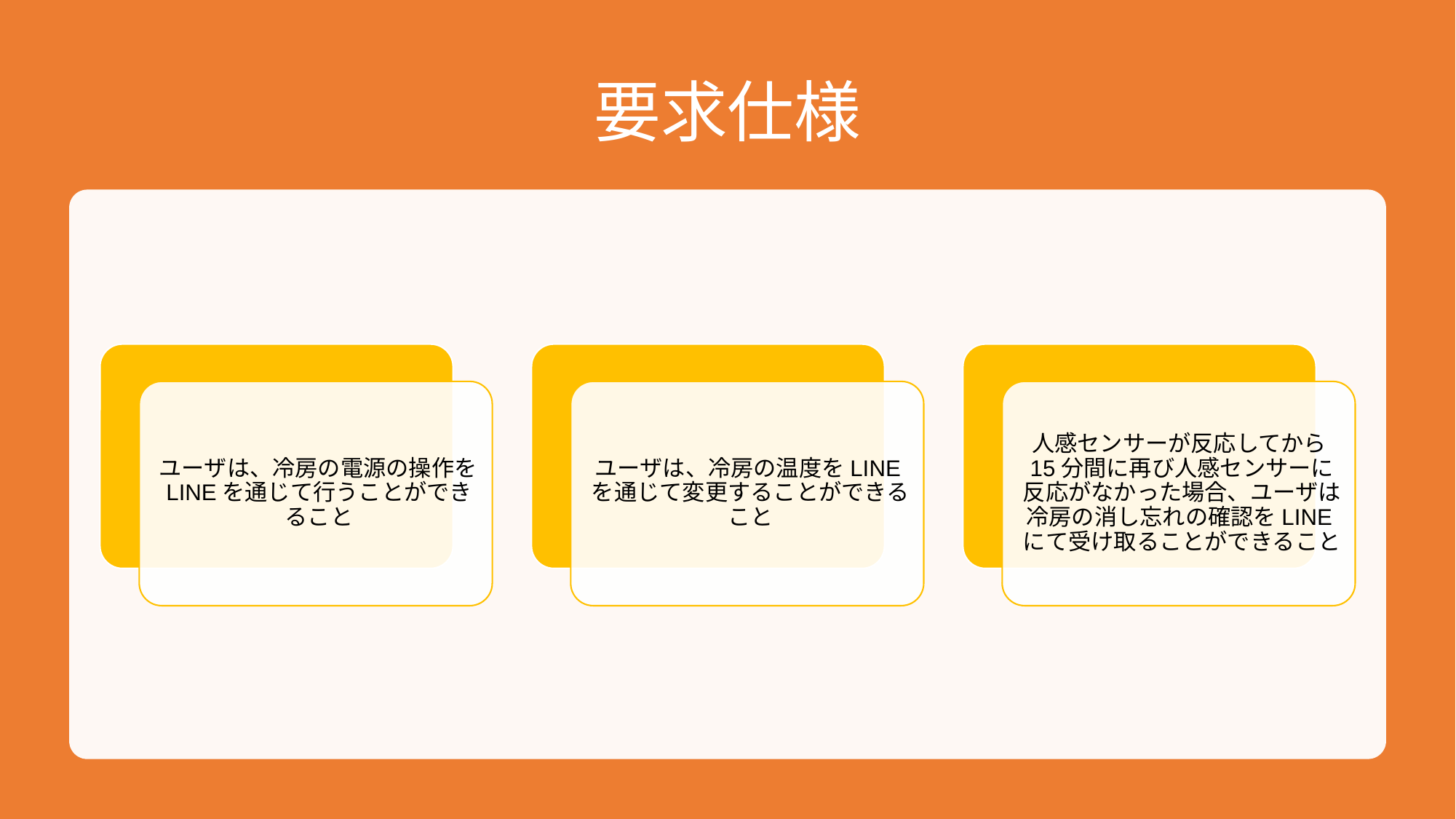

# 要求仕様

ユーザは、冷房の電源の操作をLINEを通じて行うことができること
ユーザは、冷房の温度をLINEを通じて変更することができること
人感センサーが反応してから15分間に再び人感センサーに反応がなかった場合、ユーザは冷房の消し忘れの確認をLINEにて受け取ることができること